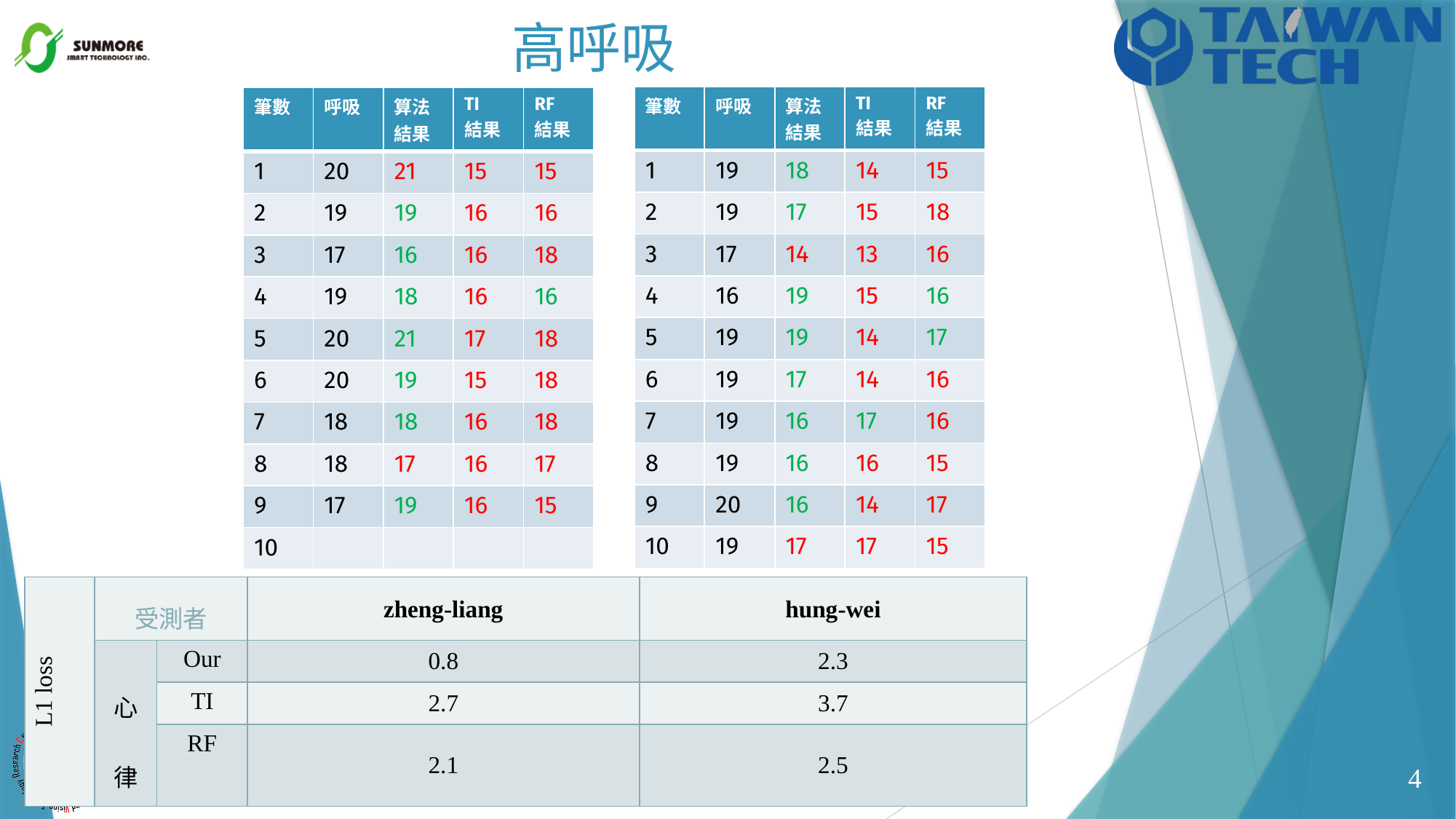

# 高呼吸
| 筆數 | 呼吸 | 算法結果 | TI 結果 | RF 結果 |
| --- | --- | --- | --- | --- |
| 1 | 19 | 18 | 14 | 15 |
| 2 | 19 | 17 | 15 | 18 |
| 3 | 17 | 14 | 13 | 16 |
| 4 | 16 | 19 | 15 | 16 |
| 5 | 19 | 19 | 14 | 17 |
| 6 | 19 | 17 | 14 | 16 |
| 7 | 19 | 16 | 17 | 16 |
| 8 | 19 | 16 | 16 | 15 |
| 9 | 20 | 16 | 14 | 17 |
| 10 | 19 | 17 | 17 | 15 |
| 筆數 | 呼吸 | 算法結果 | TI 結果 | RF 結果 |
| --- | --- | --- | --- | --- |
| 1 | 20 | 21 | 15 | 15 |
| 2 | 19 | 19 | 16 | 16 |
| 3 | 17 | 16 | 16 | 18 |
| 4 | 19 | 18 | 16 | 16 |
| 5 | 20 | 21 | 17 | 18 |
| 6 | 20 | 19 | 15 | 18 |
| 7 | 18 | 18 | 16 | 18 |
| 8 | 18 | 17 | 16 | 17 |
| 9 | 17 | 19 | 16 | 15 |
| 10 |  |  |  |  |
| L1 loss | 受測者 |  | zheng-liang | hung-wei |
| --- | --- | --- | --- | --- |
|  | 心律 | Our | 0.8 | 2.3 |
|  |  | TI | 2.7 | 3.7 |
|  |  | RF | 2.1 | 2.5 |
4